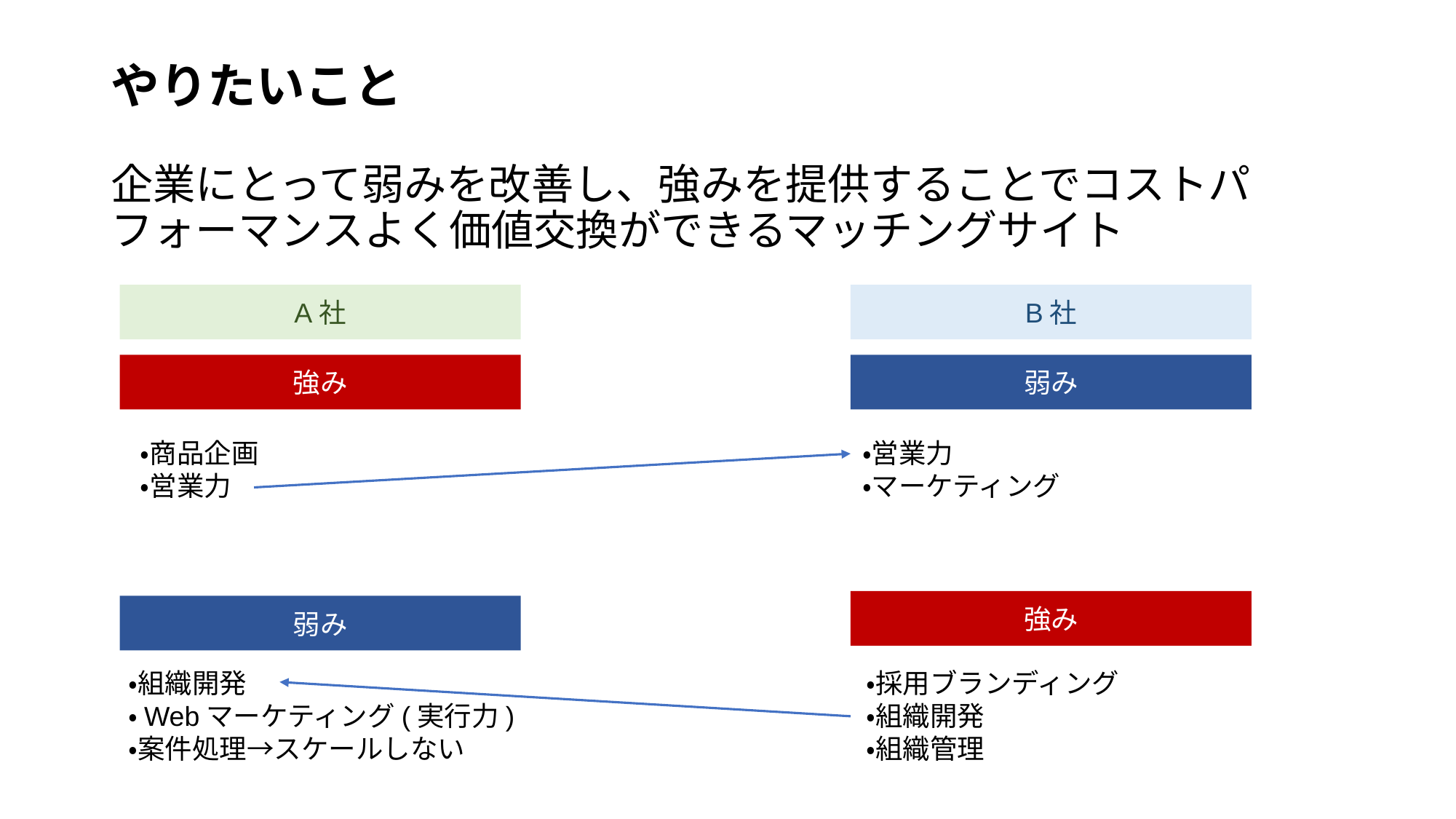

# やりたいこと
企業にとって弱みを改善し、強みを提供することでコストパフォーマンスよく価値交換ができるマッチングサイト
A社
B社
強み
弱み
・商品企画
・営業力
・営業力
・マーケティング
強み
弱み
・組織開発
・Webマーケティング(実行力)
・案件処理→スケールしない
・採用ブランディング
・組織開発
・組織管理